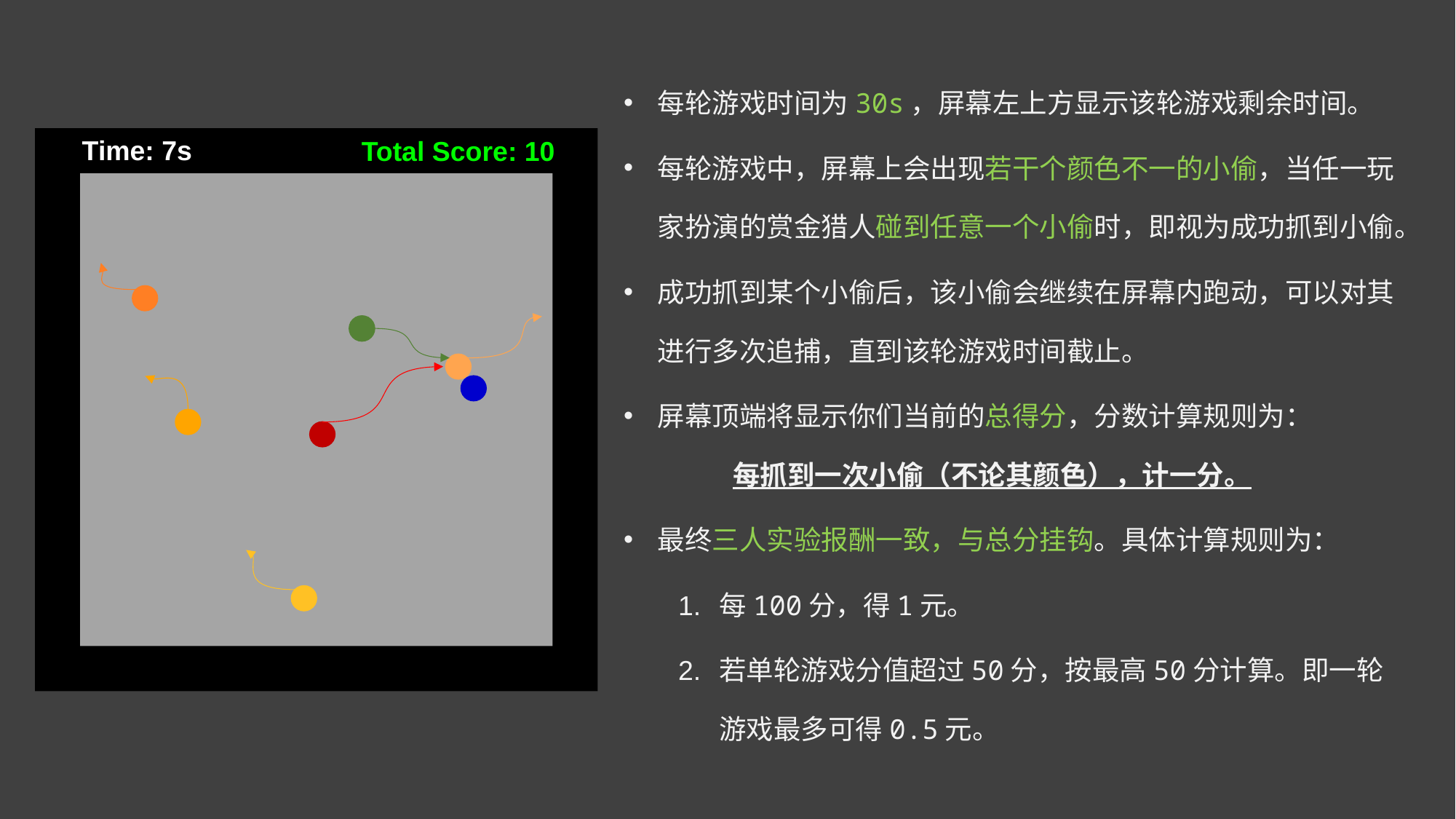

每轮游戏时间为30s，屏幕左上方显示该轮游戏剩余时间。
每轮游戏中，屏幕上会出现若干个颜色不一的小偷，当任一玩家扮演的赏金猎人碰到任意一个小偷时，即视为成功抓到小偷。
成功抓到某个小偷后，该小偷会继续在屏幕内跑动，可以对其进行多次追捕，直到该轮游戏时间截止。
屏幕顶端将显示你们当前的总得分，分数计算规则为：
	每抓到一次小偷（不论其颜色），计一分。
最终三人实验报酬一致，与总分挂钩。具体计算规则为：
每100分，得1元。
若单轮游戏分值超过50分，按最高50分计算。即一轮游戏最多可得0.5元。
Time: 7s

Total Score: 10